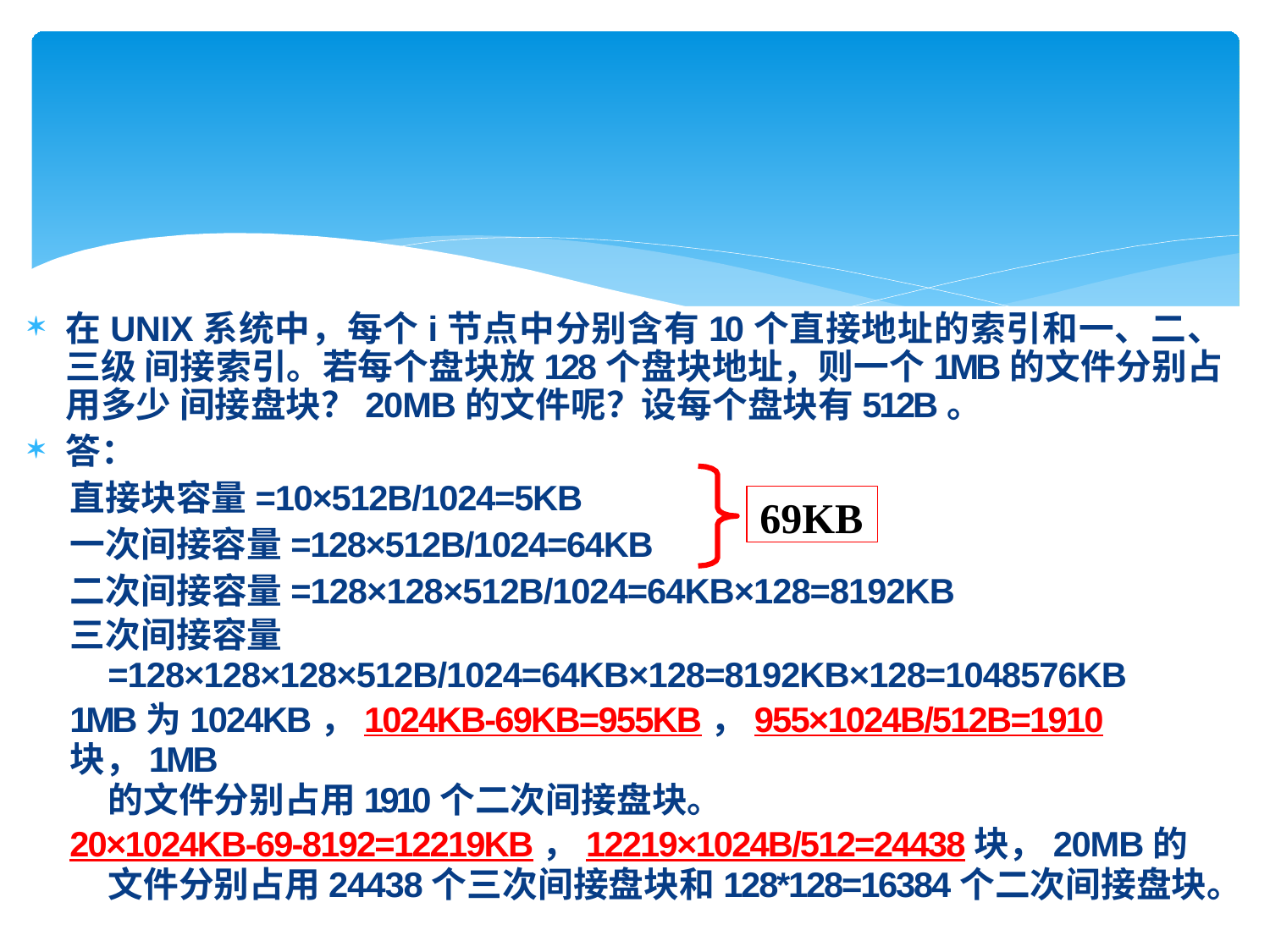

在UNIX系统中，每个i节点中分别含有10个直接地址的索引和一、二、三级 间接索引。若每个盘块放128个盘块地址，则一个1MB的文件分别占用多少 间接盘块？20MB的文件呢？设每个盘块有512B。
答：

直接块容量=10×512B/1024=5KB
一次间接容量=128×512B/1024=64KB
69KB
二次间接容量=128×128×512B/1024=64KB×128=8192KB
三次间接容量
=128×128×128×512B/1024=64KB×128=8192KB×128=1048576KB
1MB为1024KB，1024KB-69KB=955KB，955×1024B/512B=1910块，1MB
的文件分别占用1910个二次间接盘块。
20×1024KB-69-8192=12219KB，12219×1024B/512=24438块，20MB的
文件分别占用24438个三次间接盘块和128*128=16384个二次间接盘块。
77